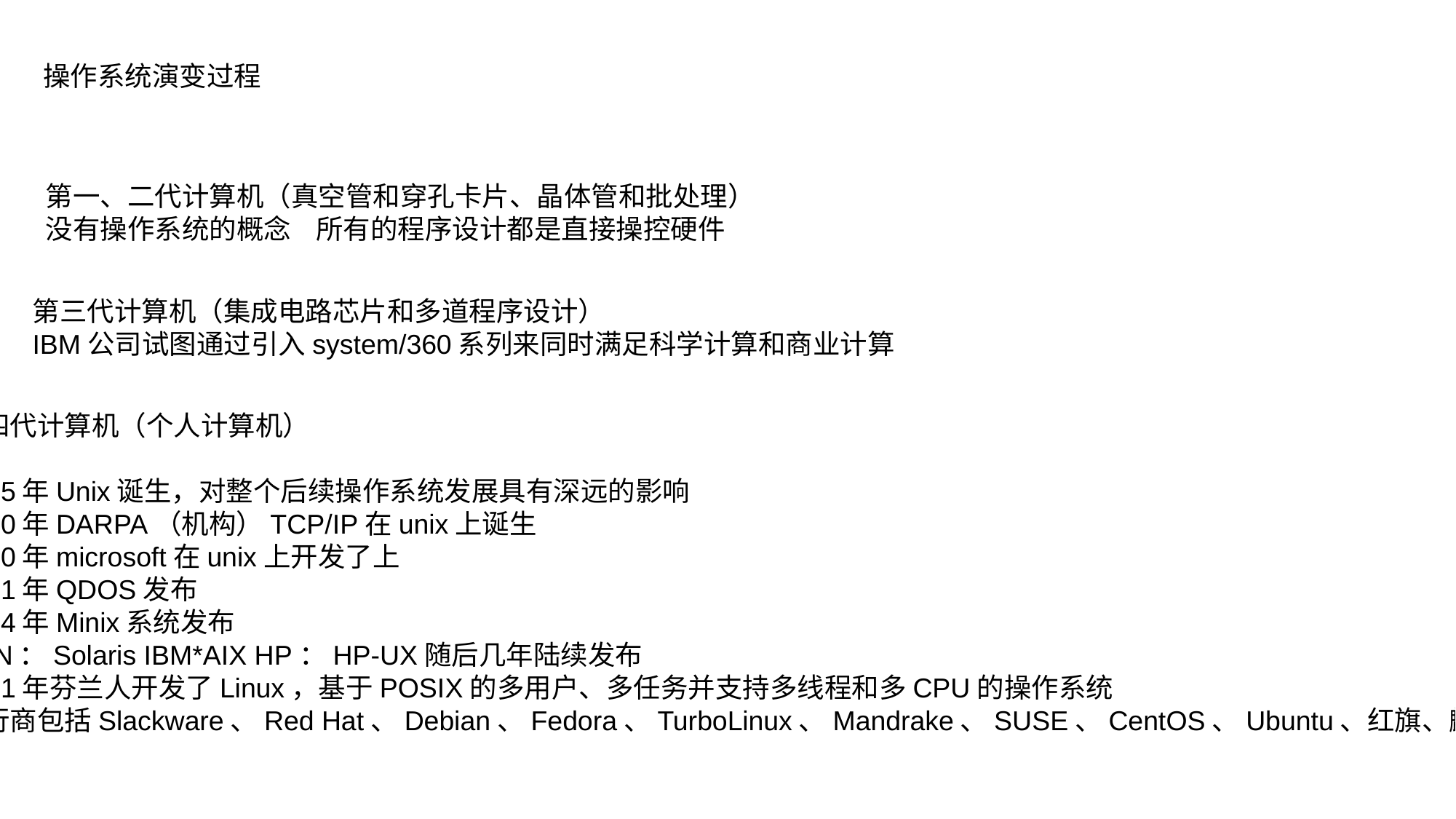

操作系统演变过程
第一、二代计算机（真空管和穿孔卡片、晶体管和批处理）
没有操作系统的概念    所有的程序设计都是直接操控硬件
第三代计算机（集成电路芯片和多道程序设计）
IBM公司试图通过引入system/360系列来同时满足科学计算和商业计算
第四代计算机（个人计算机）

1975年Unix诞生，对整个后续操作系统发展具有深远的影响
1980年DARPA（机构）TCP/IP在unix上诞生
1980年microsoft在unix上开发了上
1981年QDOS发布
1984年Minix系统发布
SUN：Solaris IBM*AIX HP：HP-UX随后几年陆续发布
1991年芬兰人开发了Linux，基于POSIX的多用户、多任务并支持多线程和多CPU的操作系统
发行商包括Slackware、Red Hat、Debian、Fedora、TurboLinux、Mandrake、SUSE、CentOS、Ubuntu、红旗、麒麟……